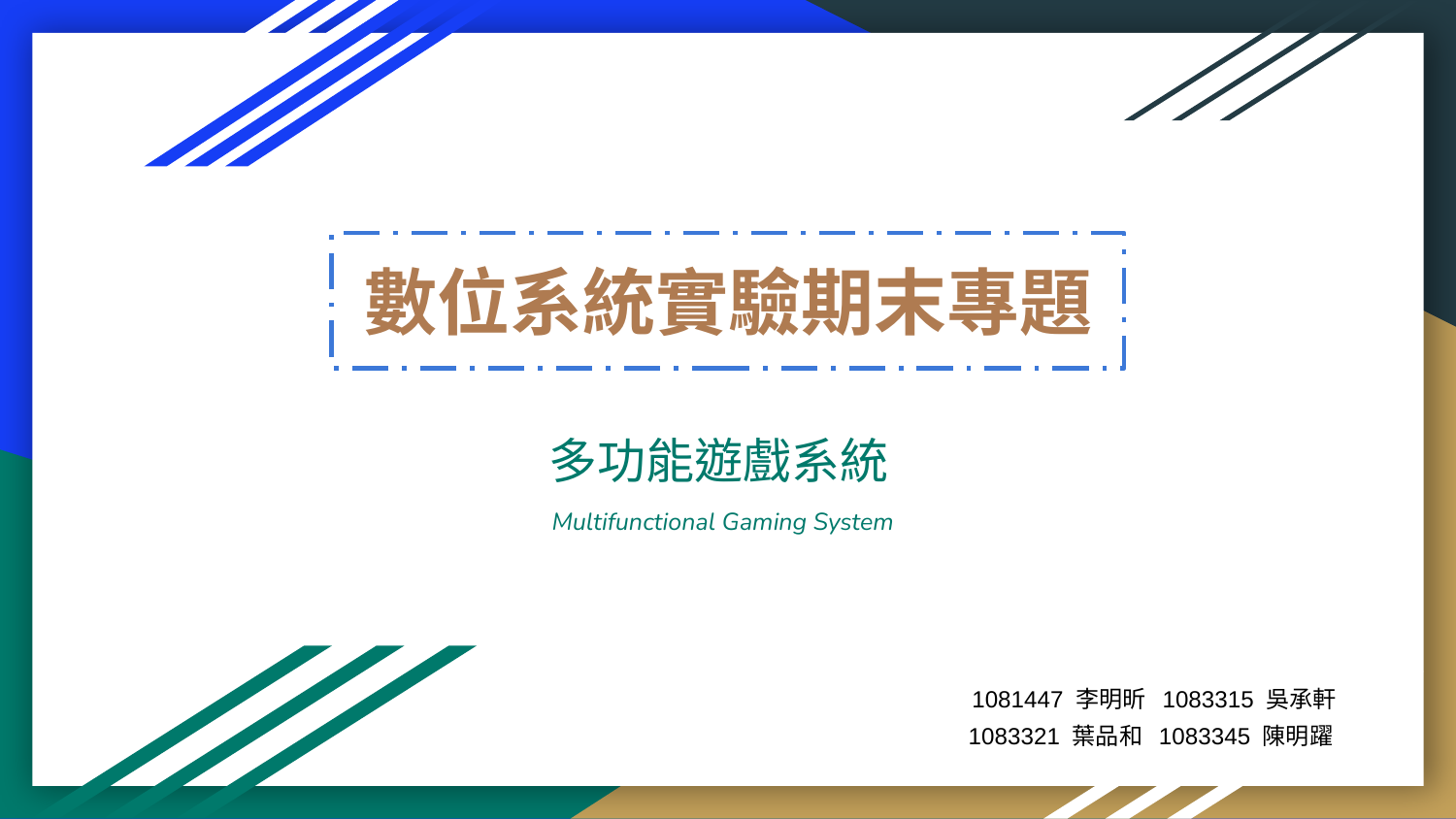

# 數位系統實驗期末專題

多功能遊戲系統
Multifunctional Gaming System
1081447 李明昕  1083315 吳承軒
1083321 葉品和  1083345 陳明躍